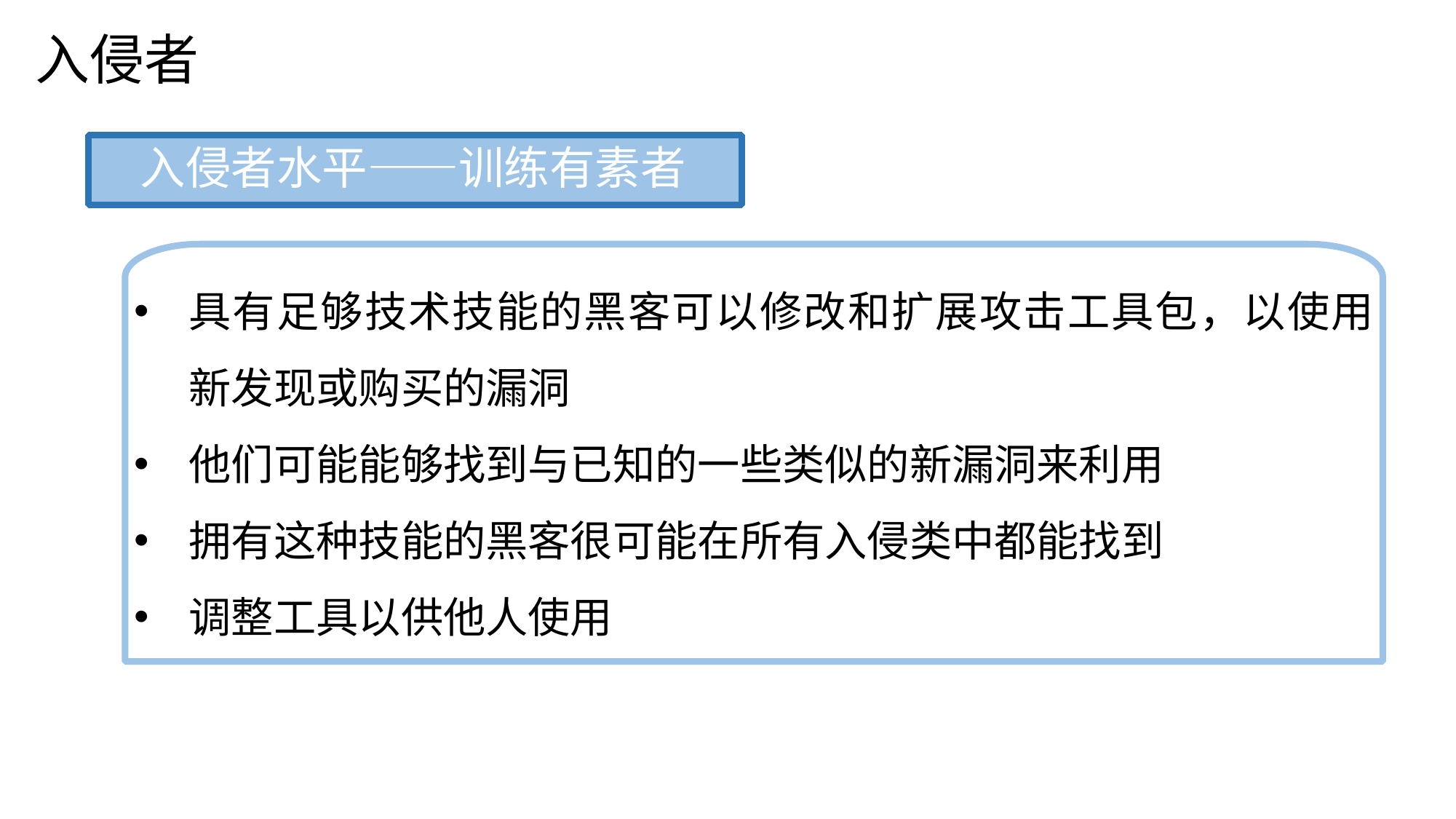

入侵者
入侵者水平——训练有素者
具有足够技术技能的黑客可以修改和扩展攻击工具包，以使用新发现或购买的漏洞
他们可能能够找到与已知的一些类似的新漏洞来利用
拥有这种技能的黑客很可能在所有入侵类中都能找到
调整工具以供他人使用